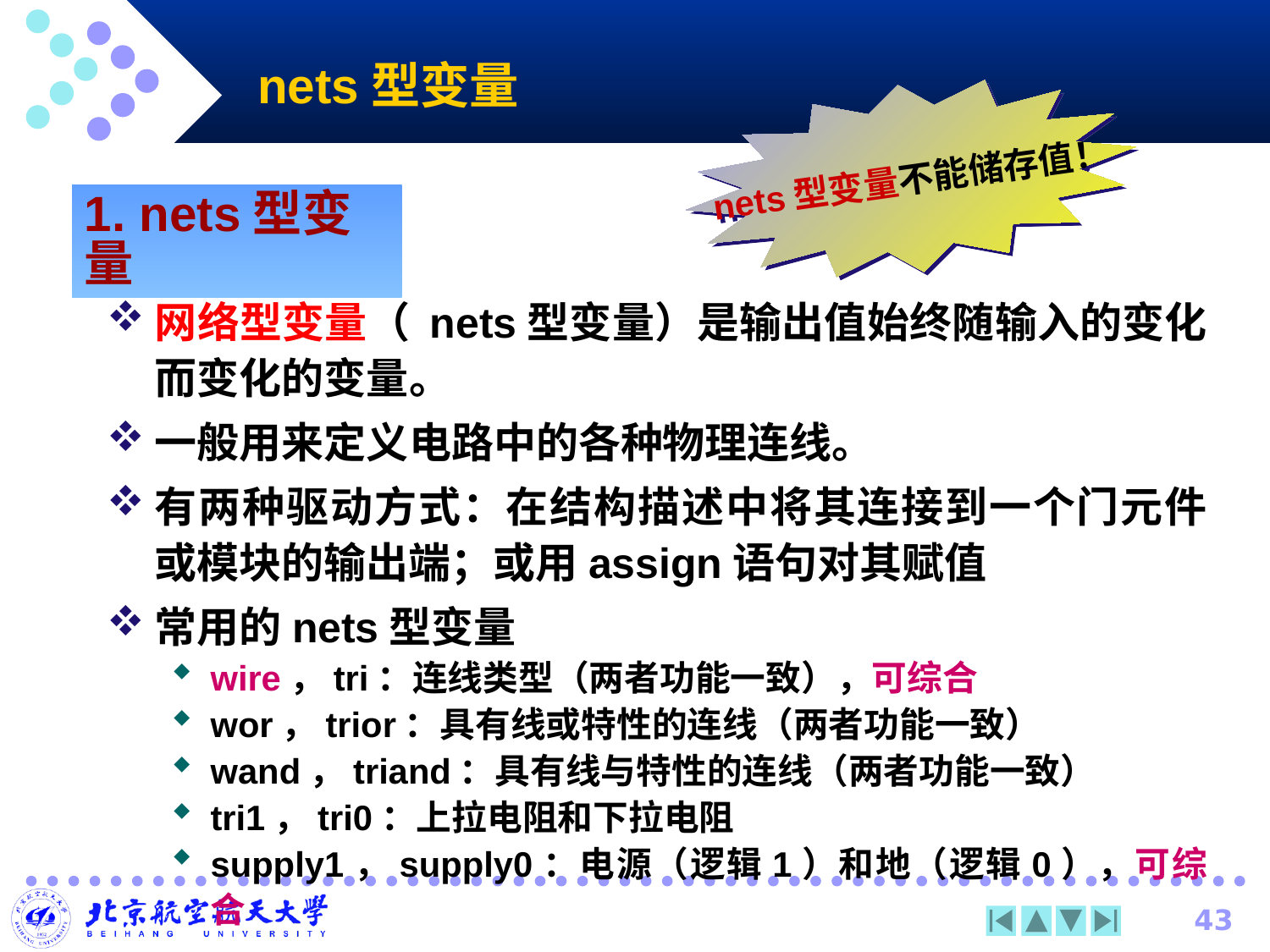

# nets型变量
nets型变量不能储存值！
1. nets型变量

网络型变量（ nets型变量）是输出值始终随输入的变化而变化的变量。
一般用来定义电路中的各种物理连线。
有两种驱动方式：在结构描述中将其连接到一个门元件或模块的输出端；或用assign语句对其赋值
常用的nets型变量
wire，tri：连线类型（两者功能一致），可综合
wor，trior：具有线或特性的连线（两者功能一致）
wand，triand：具有线与特性的连线（两者功能一致）
tri1，tri0：上拉电阻和下拉电阻
supply1，supply0：电源（逻辑1）和地（逻辑0），可综合
43